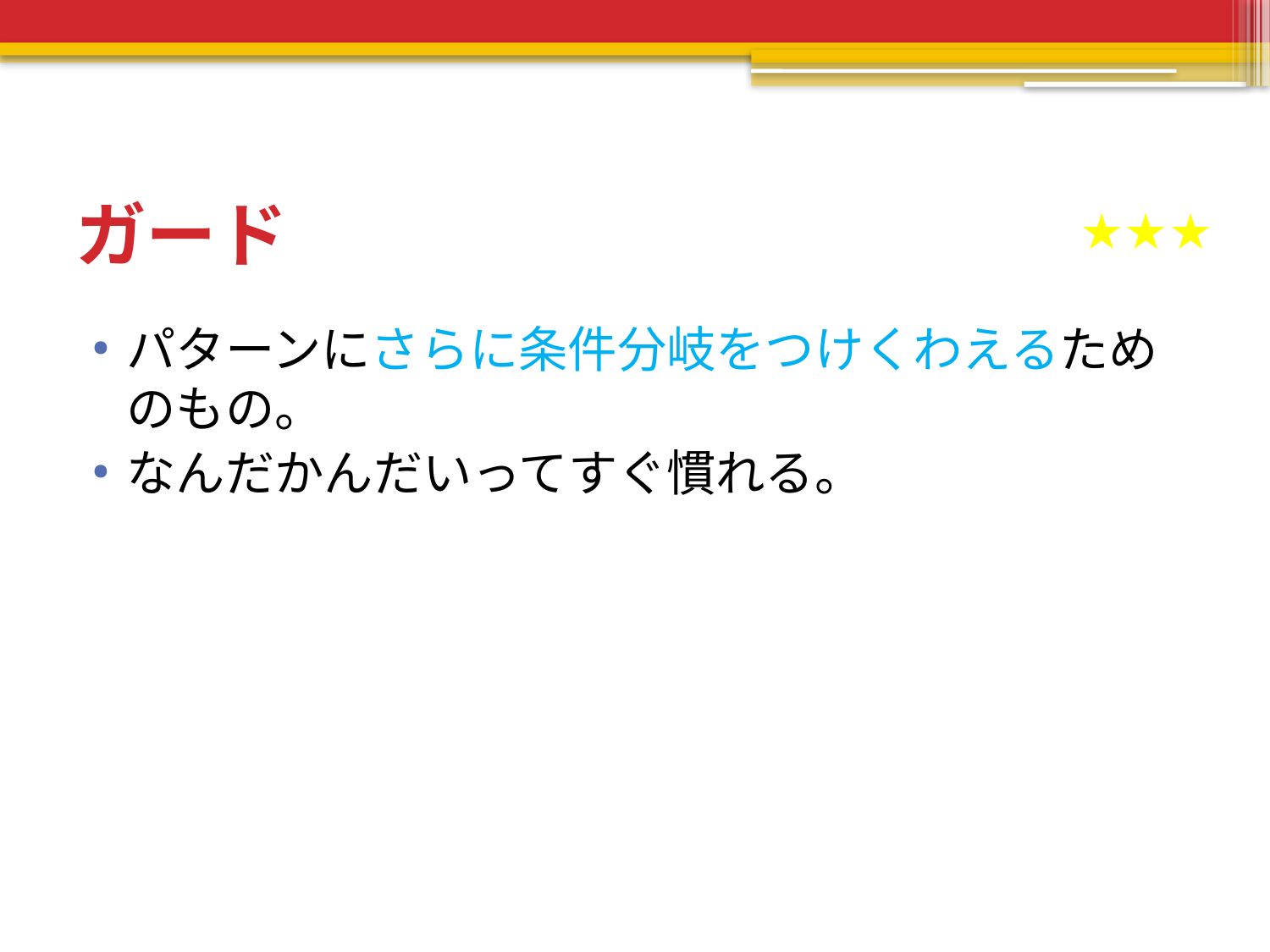

# ガード
★★★★★
パターンにさらに条件分岐をつけくわえるためのもの。
なんだかんだいってすぐ慣れる。